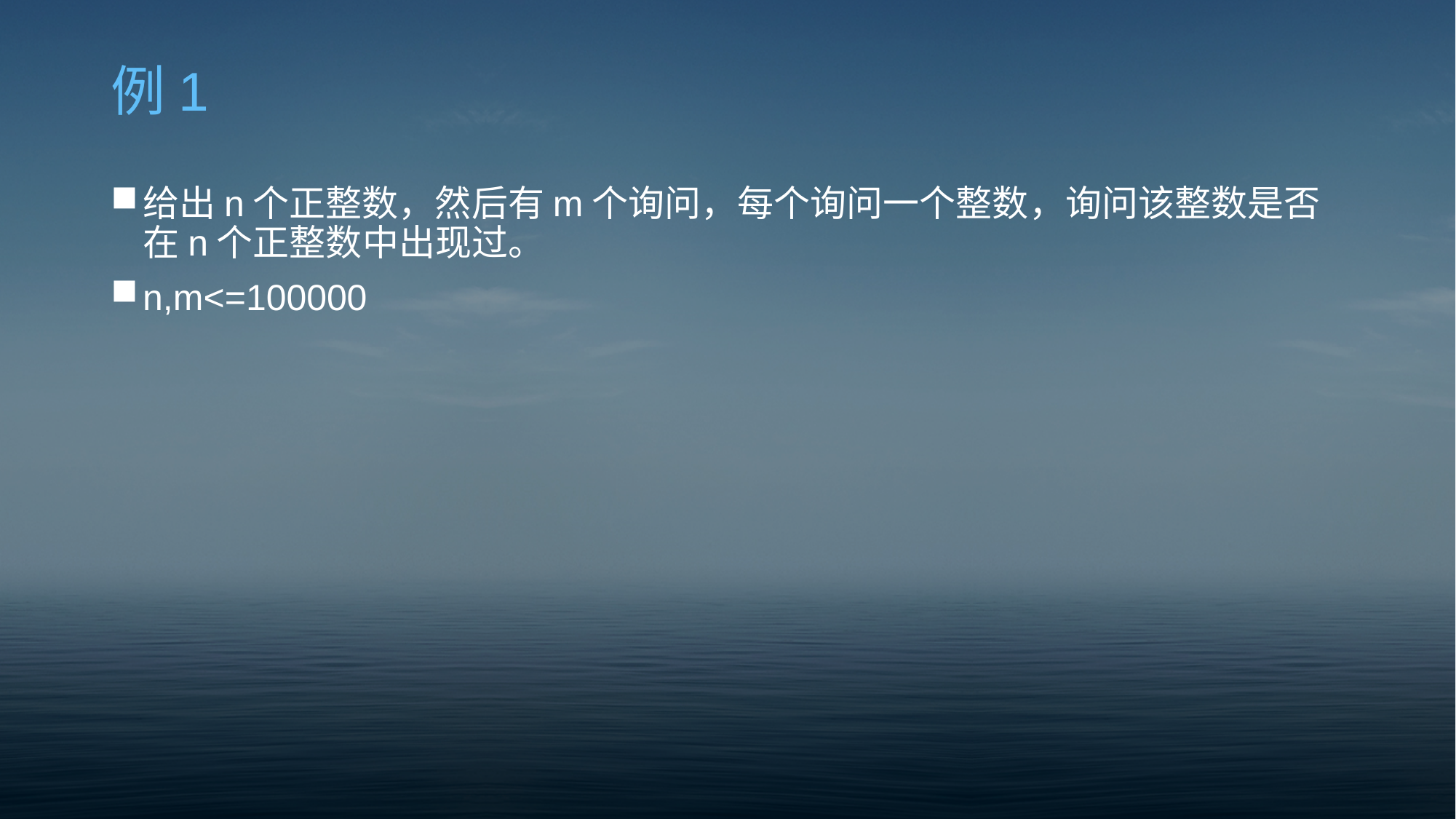

# 例1
给出n个正整数，然后有m个询问，每个询问一个整数，询问该整数是否在n个正整数中出现过。
n,m<=100000